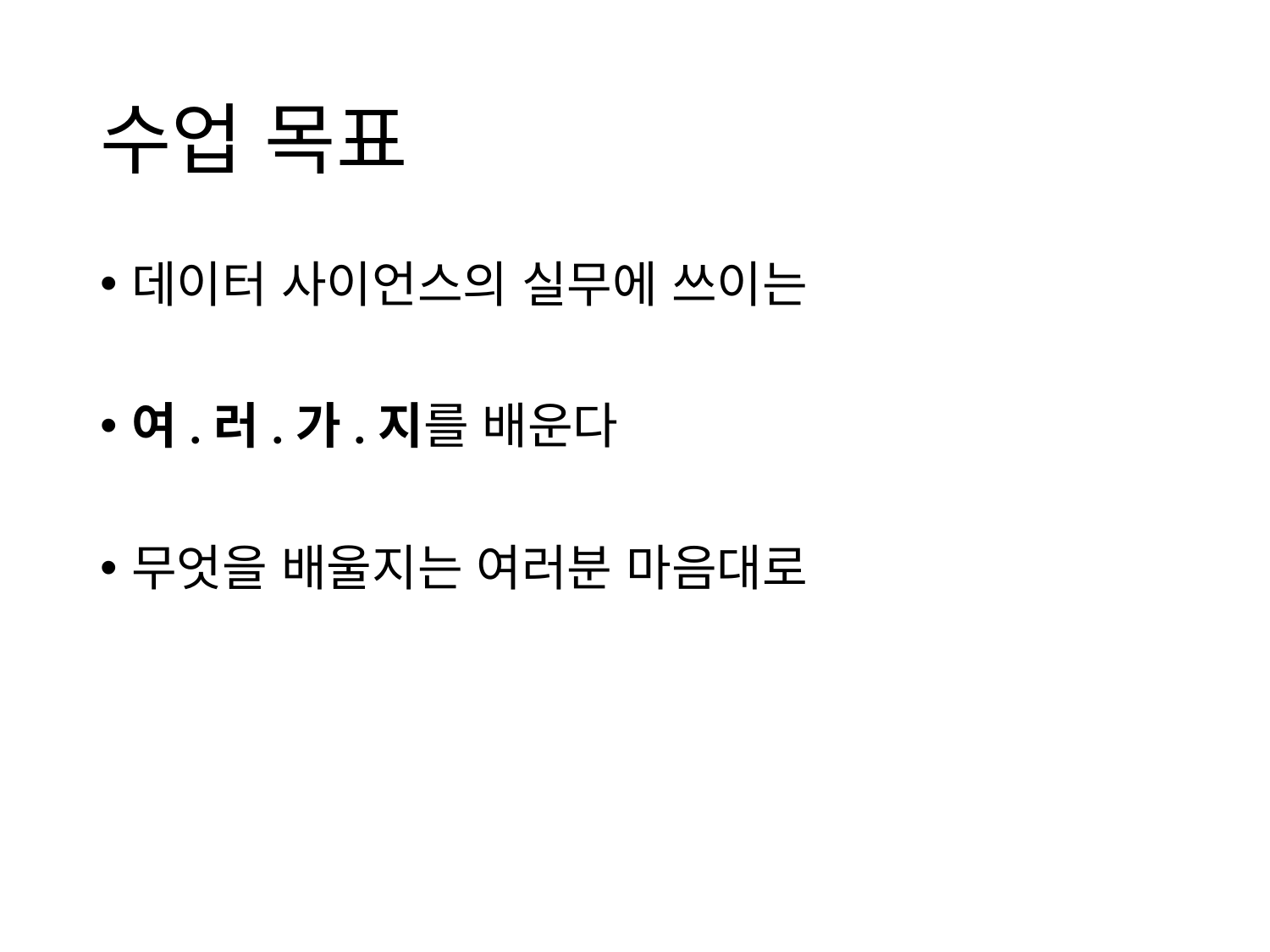

# 수업 목표
데이터 사이언스의 실무에 쓰이는

여.러.가.지를 배운다

무엇을 배울지는 여러분 마음대로